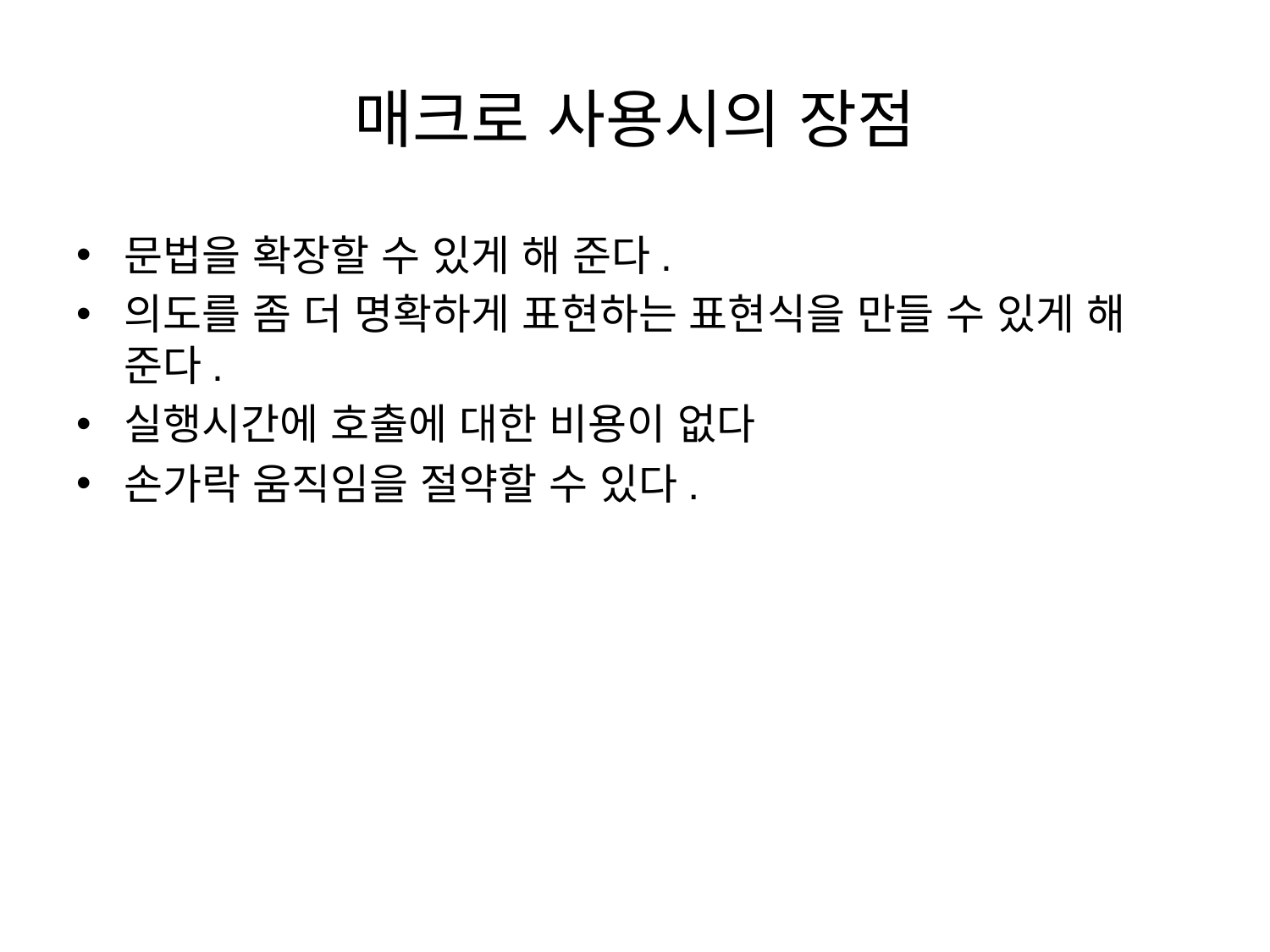

# 매크로 사용시의 장점
문법을 확장할 수 있게 해 준다.
의도를 좀 더 명확하게 표현하는 표현식을 만들 수 있게 해 준다.
실행시간에 호출에 대한 비용이 없다
손가락 움직임을 절약할 수 있다.